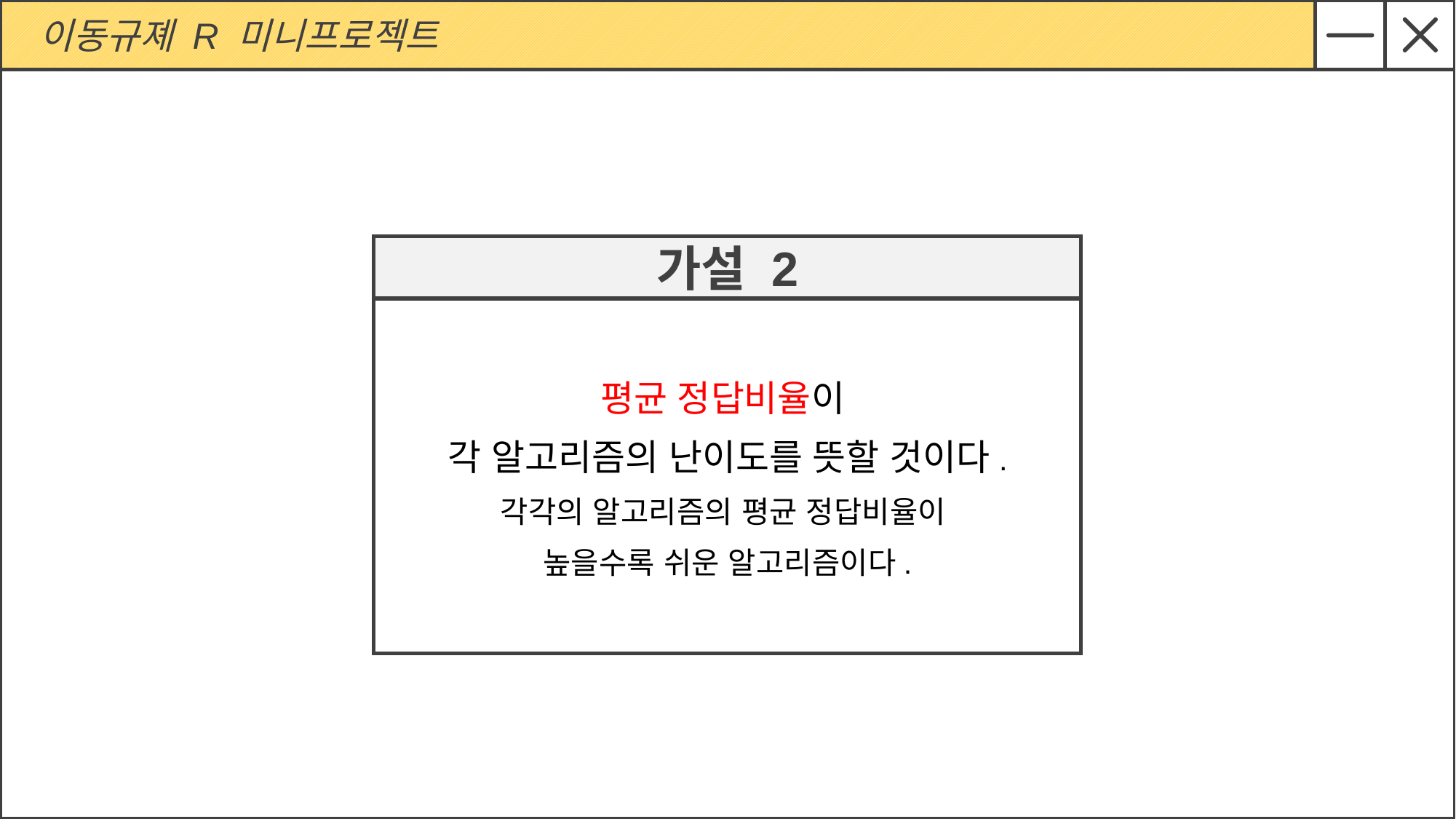

이동규졔 R 미니프로젝트

가설 2
평균 정답비율이
각 알고리즘의 난이도를 뜻할 것이다.
각각의 알고리즘의 평균 정답비율이
높을수록 쉬운 알고리즘이다.